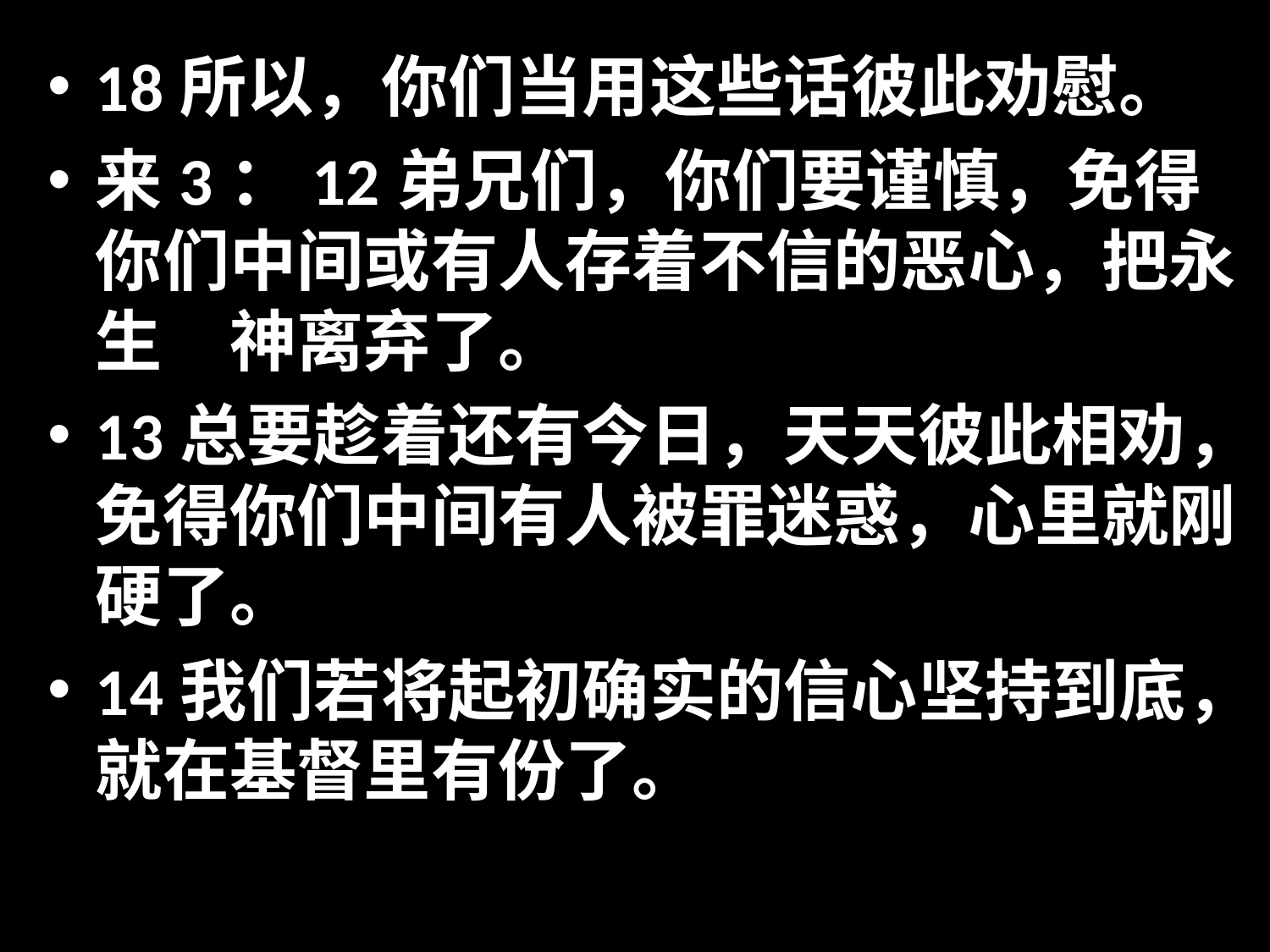

#
18所以，你们当用这些话彼此劝慰。
来3：12弟兄们，你们要谨慎，免得你们中间或有人存着不信的恶心，把永生　神离弃了。
13总要趁着还有今日，天天彼此相劝，免得你们中间有人被罪迷惑，心里就刚硬了。
14我们若将起初确实的信心坚持到底，就在基督里有份了。